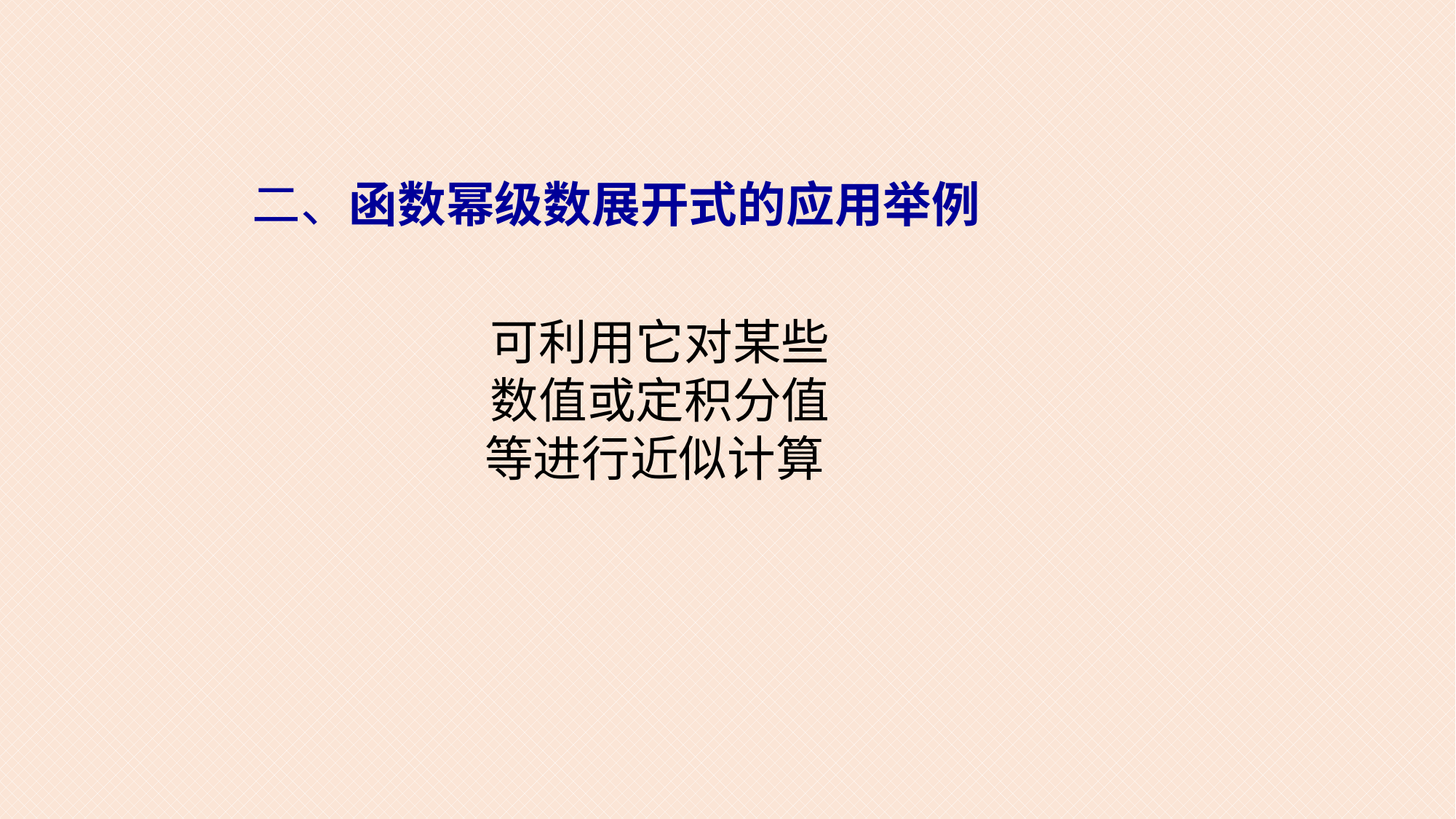

二、函数幂级数展开式的应用举例
可利用它对某些数值或定积分值等进行近似计算